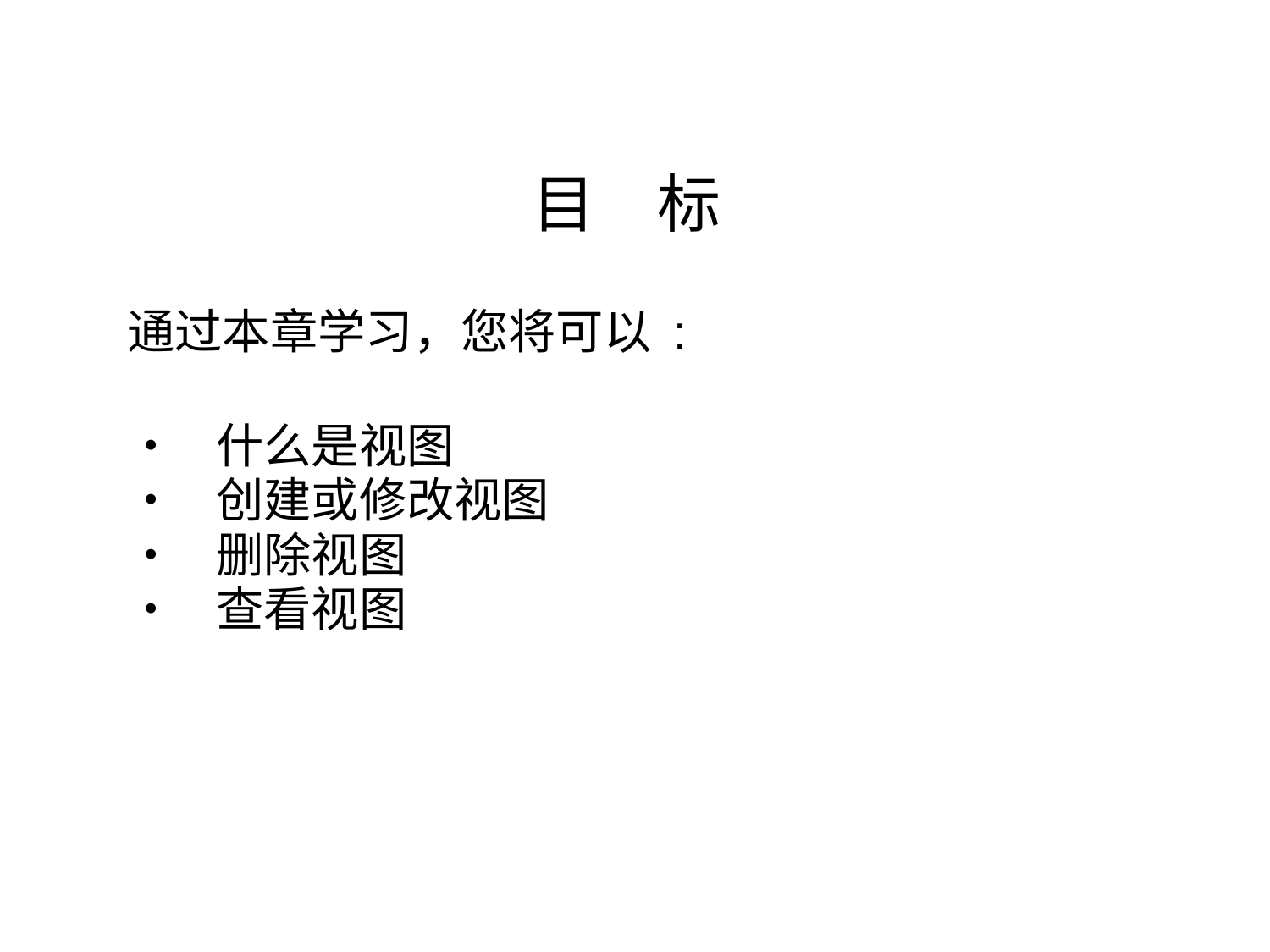

目 标
通过本章学习，您将可以 :
• 什么是视图
• 创建或修改视图
• 删除视图
• 查看视图